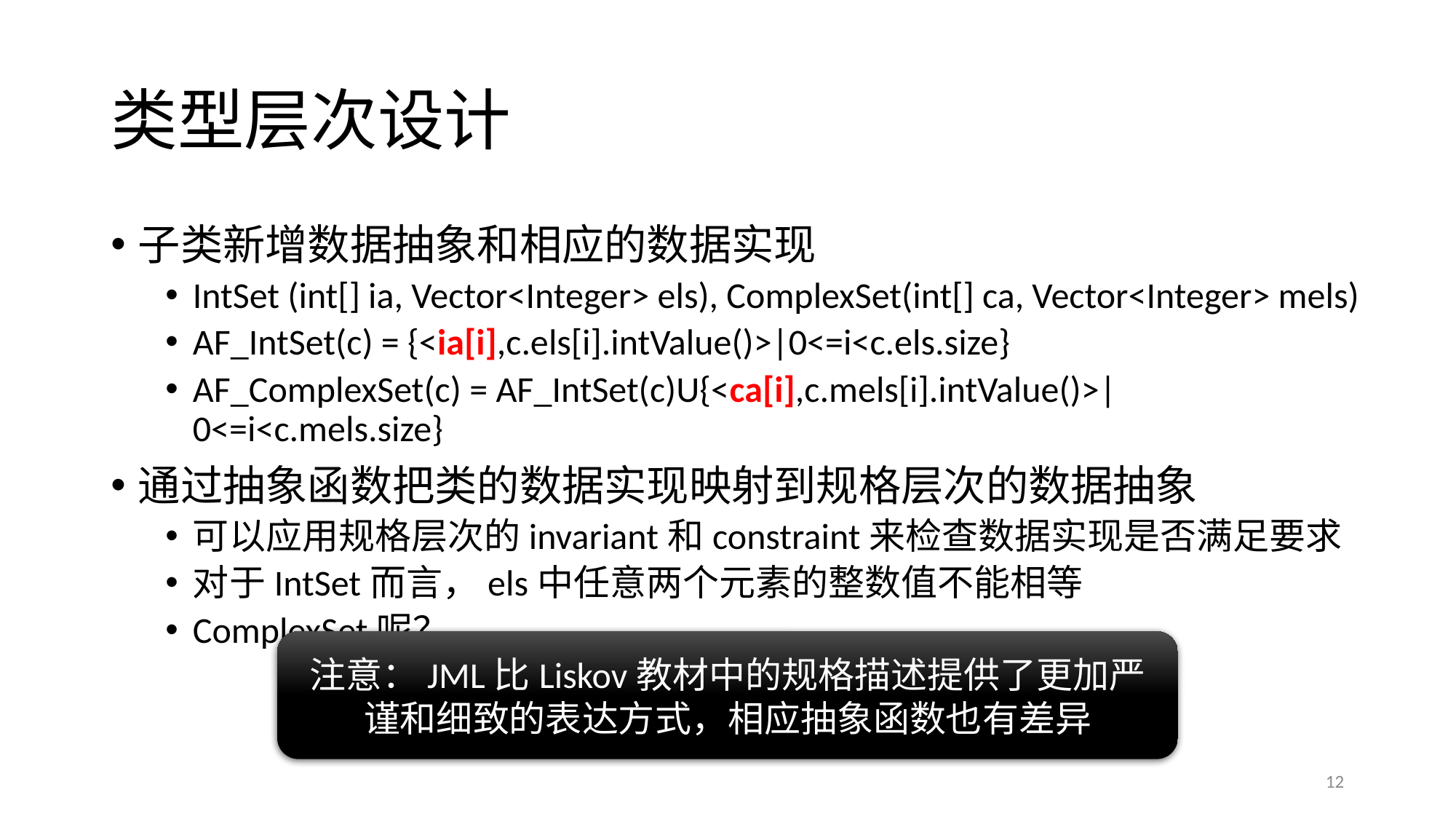

# 类型层次设计
子类新增数据抽象和相应的数据实现
IntSet (int[] ia, Vector<Integer> els), ComplexSet(int[] ca, Vector<Integer> mels)
AF_IntSet(c) = {<ia[i],c.els[i].intValue()>|0<=i<c.els.size}
AF_ComplexSet(c) = AF_IntSet(c)U{<ca[i],c.mels[i].intValue()>|0<=i<c.mels.size}
通过抽象函数把类的数据实现映射到规格层次的数据抽象
可以应用规格层次的invariant和constraint来检查数据实现是否满足要求
对于IntSet而言，els中任意两个元素的整数值不能相等
ComplexSet呢？
注意：JML比Liskov教材中的规格描述提供了更加严谨和细致的表达方式，相应抽象函数也有差异
12